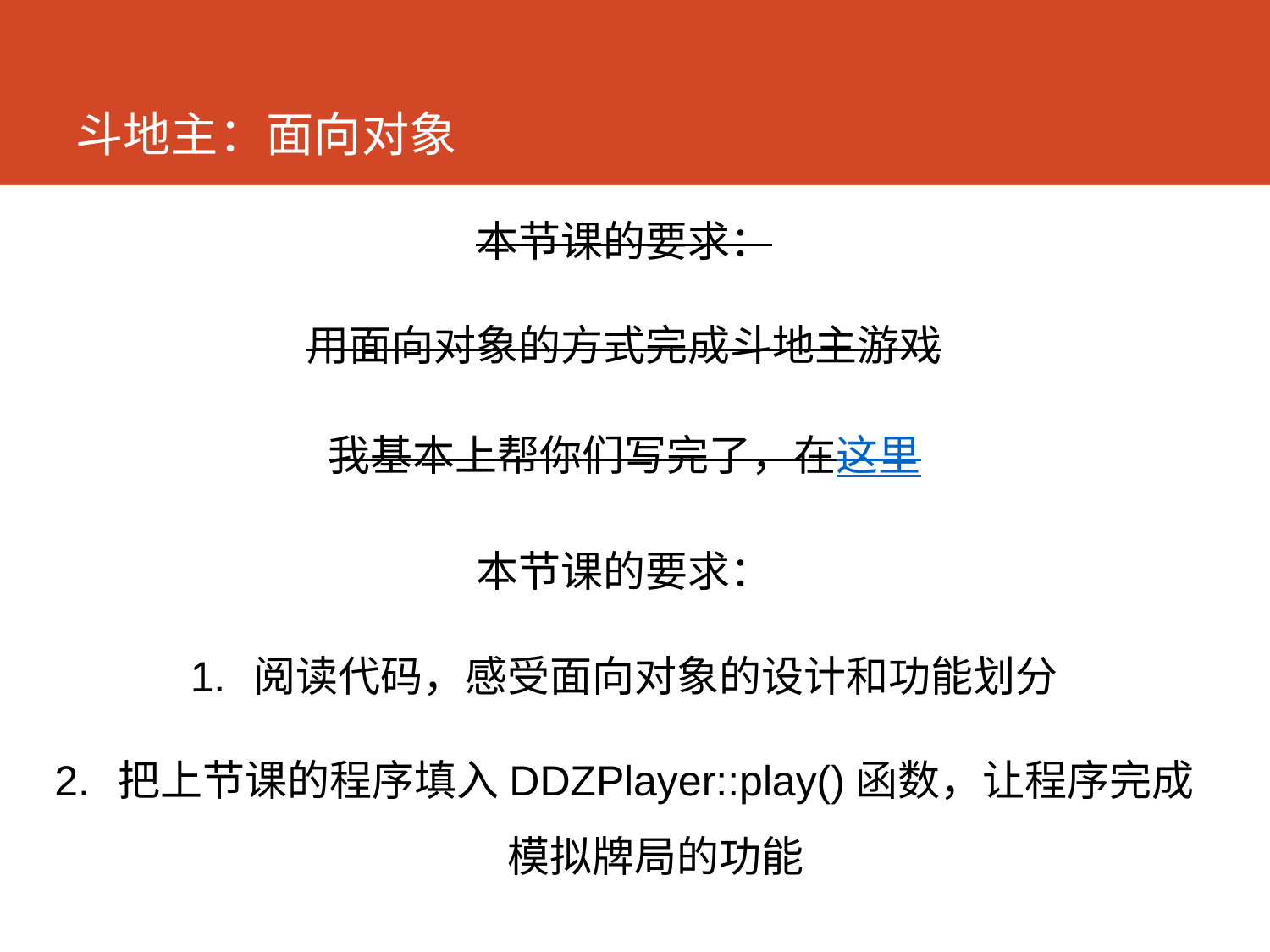

# 斗地主：面向对象
本节课的要求：
用面向对象的方式完成斗地主游戏
我基本上帮你们写完了，在这里
本节课的要求：
阅读代码，感受面向对象的设计和功能划分
把上节课的程序填入DDZPlayer::play()函数，让程序完成模拟牌局的功能